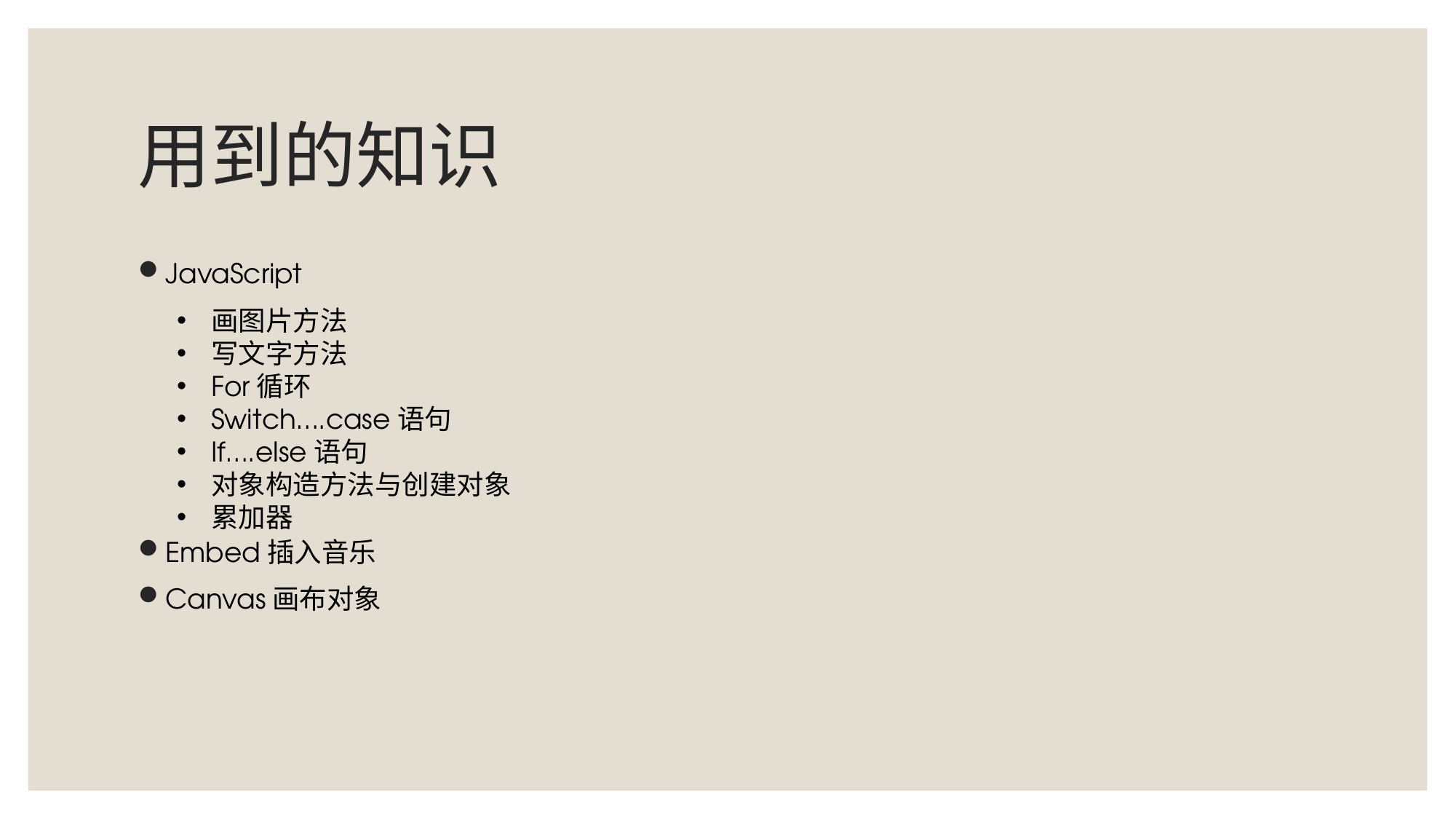

# 用到的知识
JavaScript

Embed插入音乐
Canvas画布对象
画图片方法
写文字方法
For循环
Switch….case语句
If….else语句
对象构造方法与创建对象
累加器